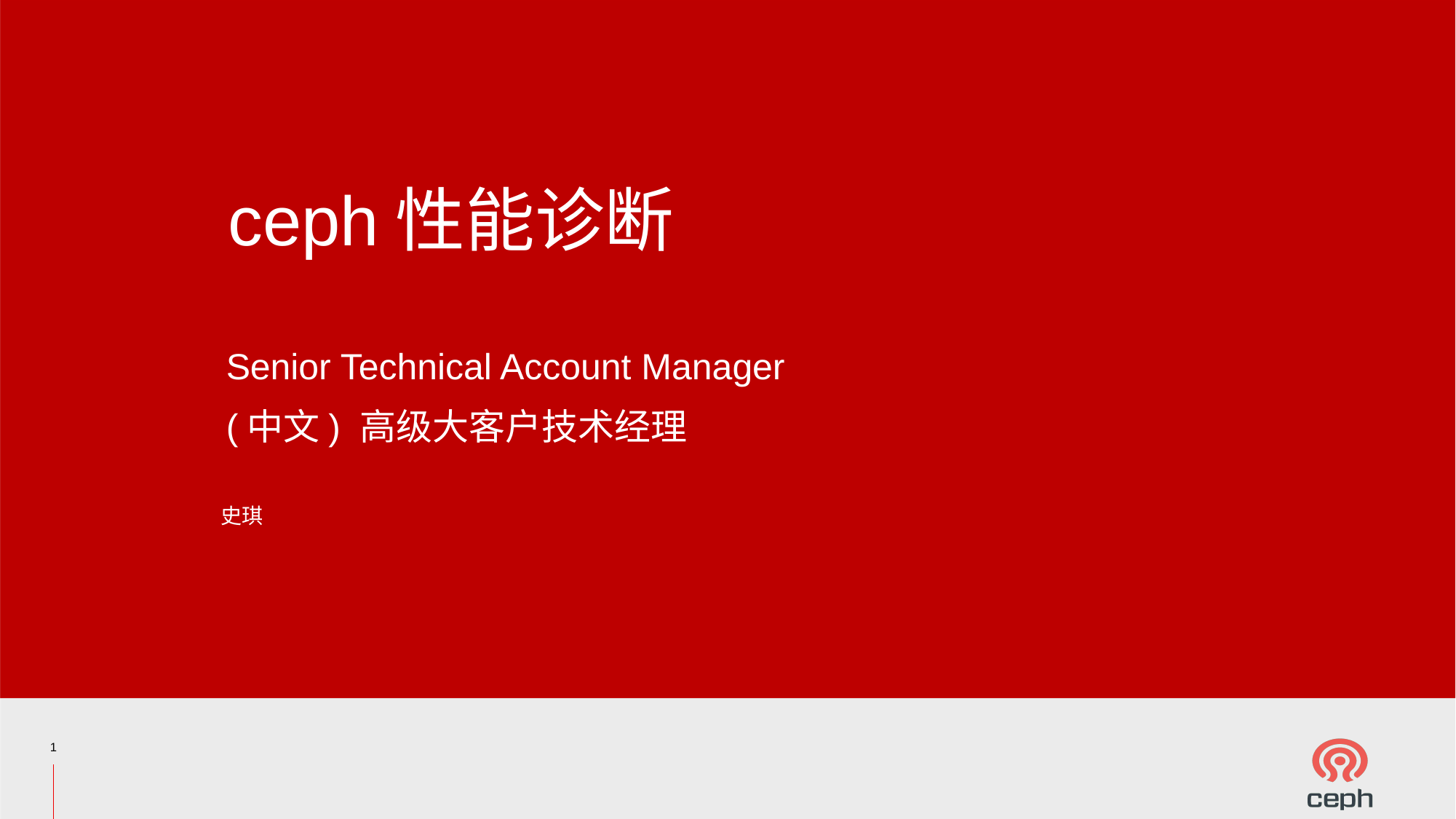

# ceph性能诊断
Senior Technical Account Manager
(中文) 高级大客户技术经理

史琪
1